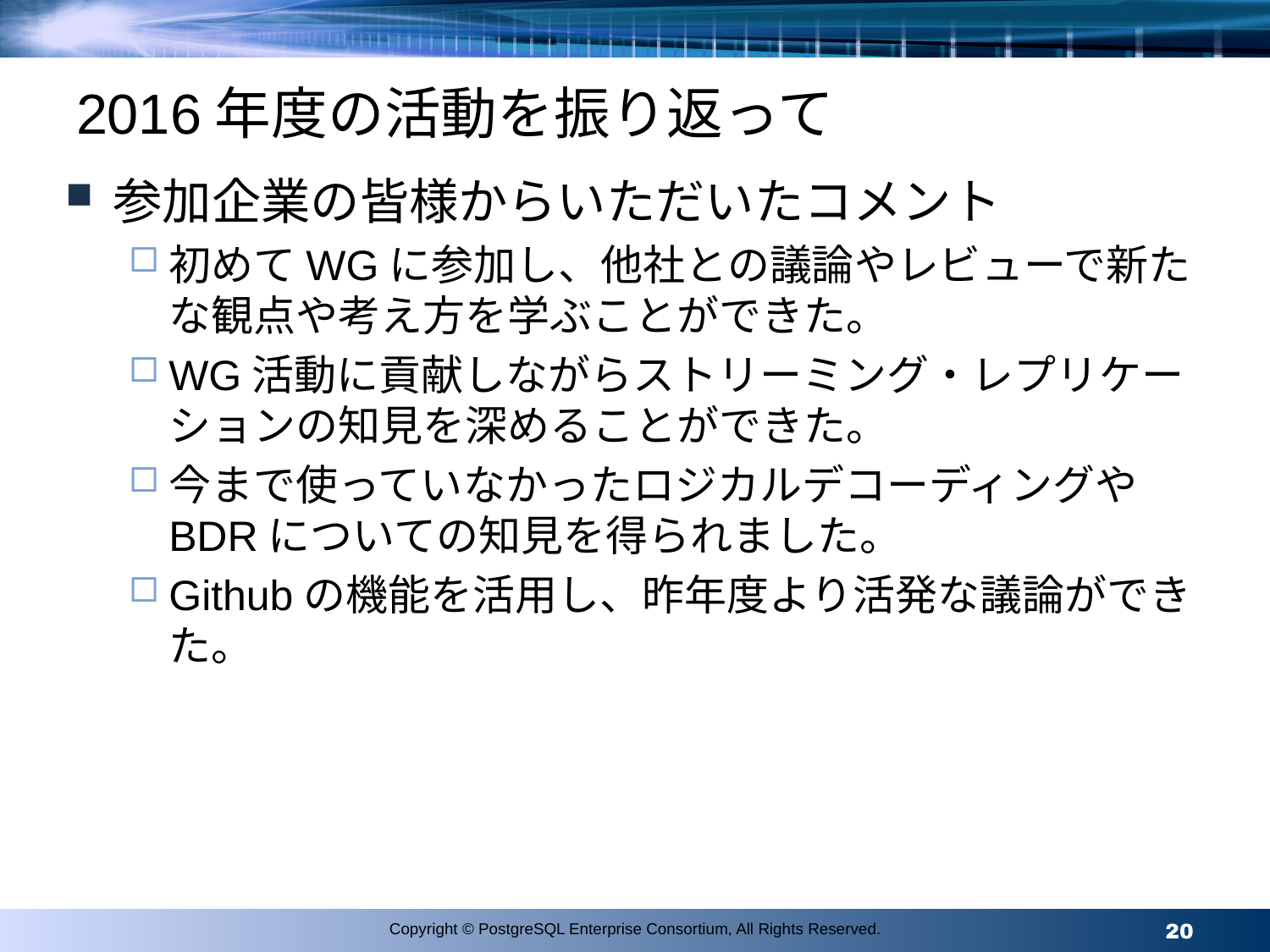

# 2016年度の活動を振り返って
参加企業の皆様からいただいたコメント
初めてWGに参加し、他社との議論やレビューで新たな観点や考え方を学ぶことができた。
WG活動に貢献しながらストリーミング・レプリケーションの知見を深めることができた。
今まで使っていなかったロジカルデコーディングやBDRについての知見を得られました。
Githubの機能を活用し、昨年度より活発な議論ができた。
20